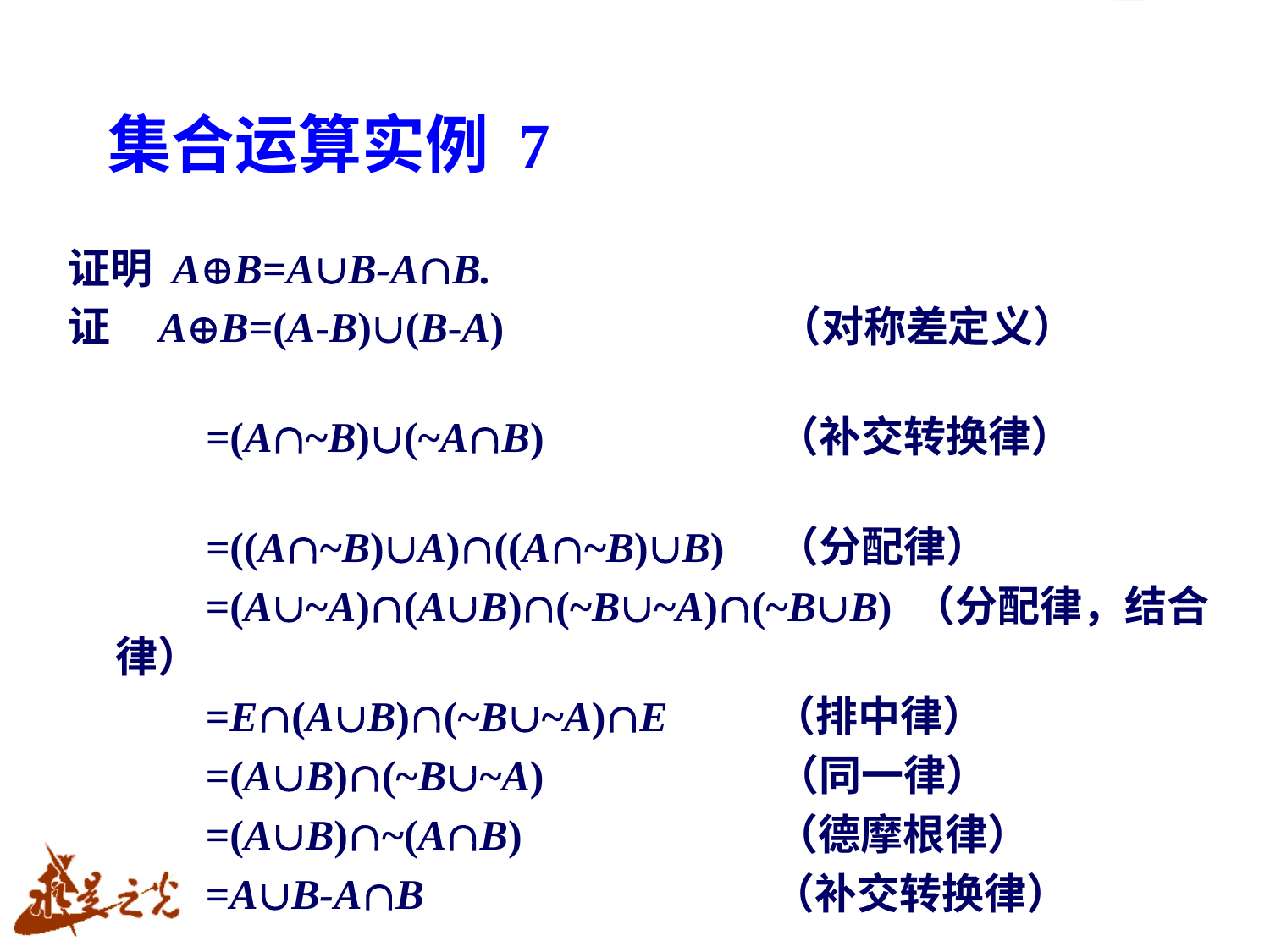

# 集合运算实例 7
证明 A⊕B=A∪B-A∩B.
证    A⊕B=(A-B)∪(B-A)                         （对称差定义）
             =(A∩~B)∪(~A∩B)                     （补交转换律）
             =((A∩~B)∪A)∩((A∩~B)∪B)    （分配律）
             =(A∪~A)∩(A∪B)∩(~B∪~A)∩(~B∪B) （分配律，结合律）
             =E∩(A∪B)∩(~B∪~A)∩E         （排中律）
             =(A∪B)∩(~B∪~A)                     （同一律）
             =(A∪B)∩~(A∩B)                       （德摩根律）
             =A∪B-A∩B                                （补交转换律）
30